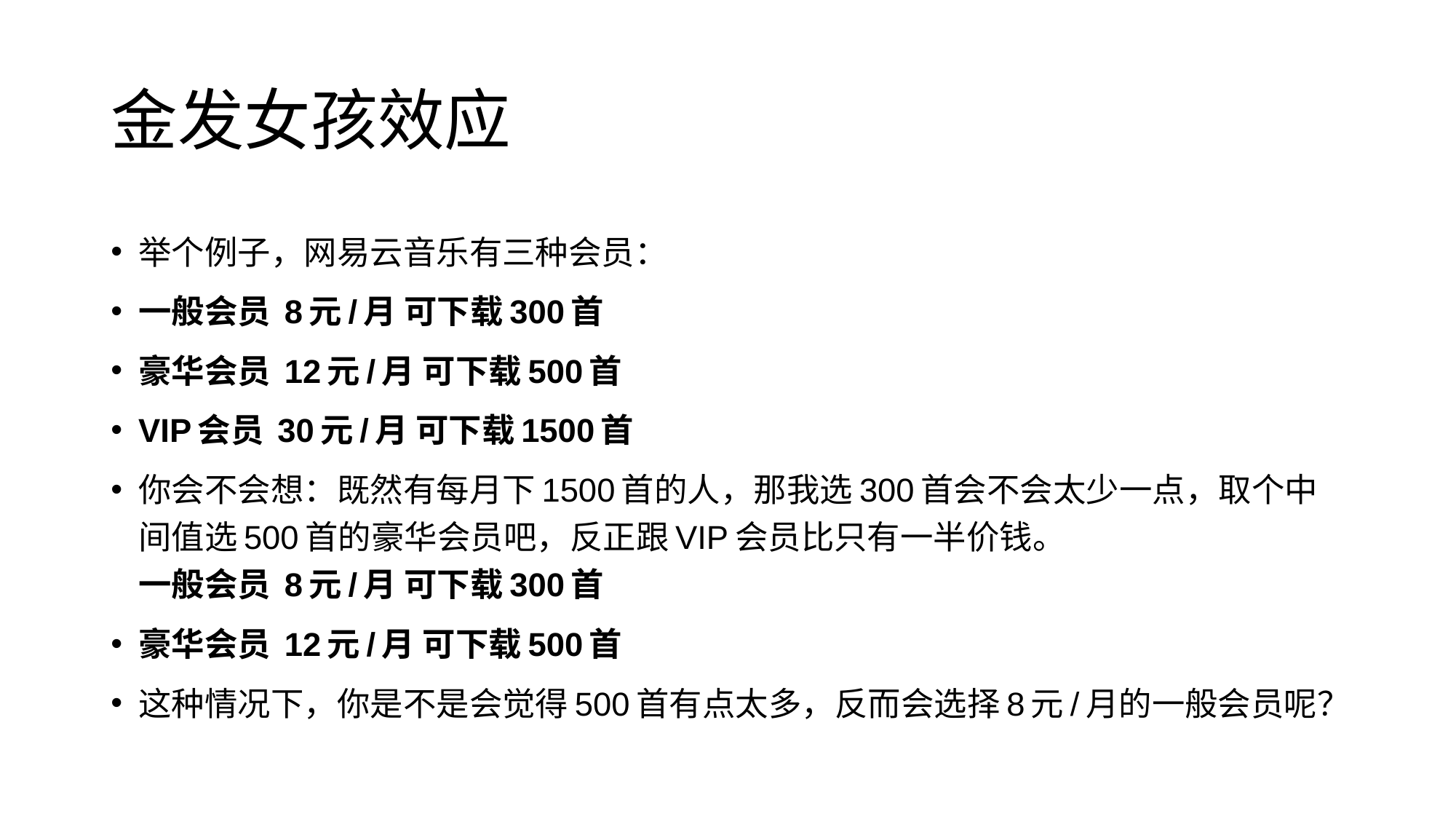

# 金发女孩效应
举个例子，网易云音乐有三种会员：
一般会员 8元/月 可下载300首
豪华会员 12元/月 可下载500首
VIP会员 30元/月 可下载1500首
你会不会想：既然有每月下1500首的人，那我选300首会不会太少一点，取个中间值选500首的豪华会员吧，反正跟VIP会员比只有一半价钱。
一般会员 8元/月 可下载300首
豪华会员 12元/月 可下载500首
这种情况下，你是不是会觉得500首有点太多，反而会选择8元/月的一般会员呢？